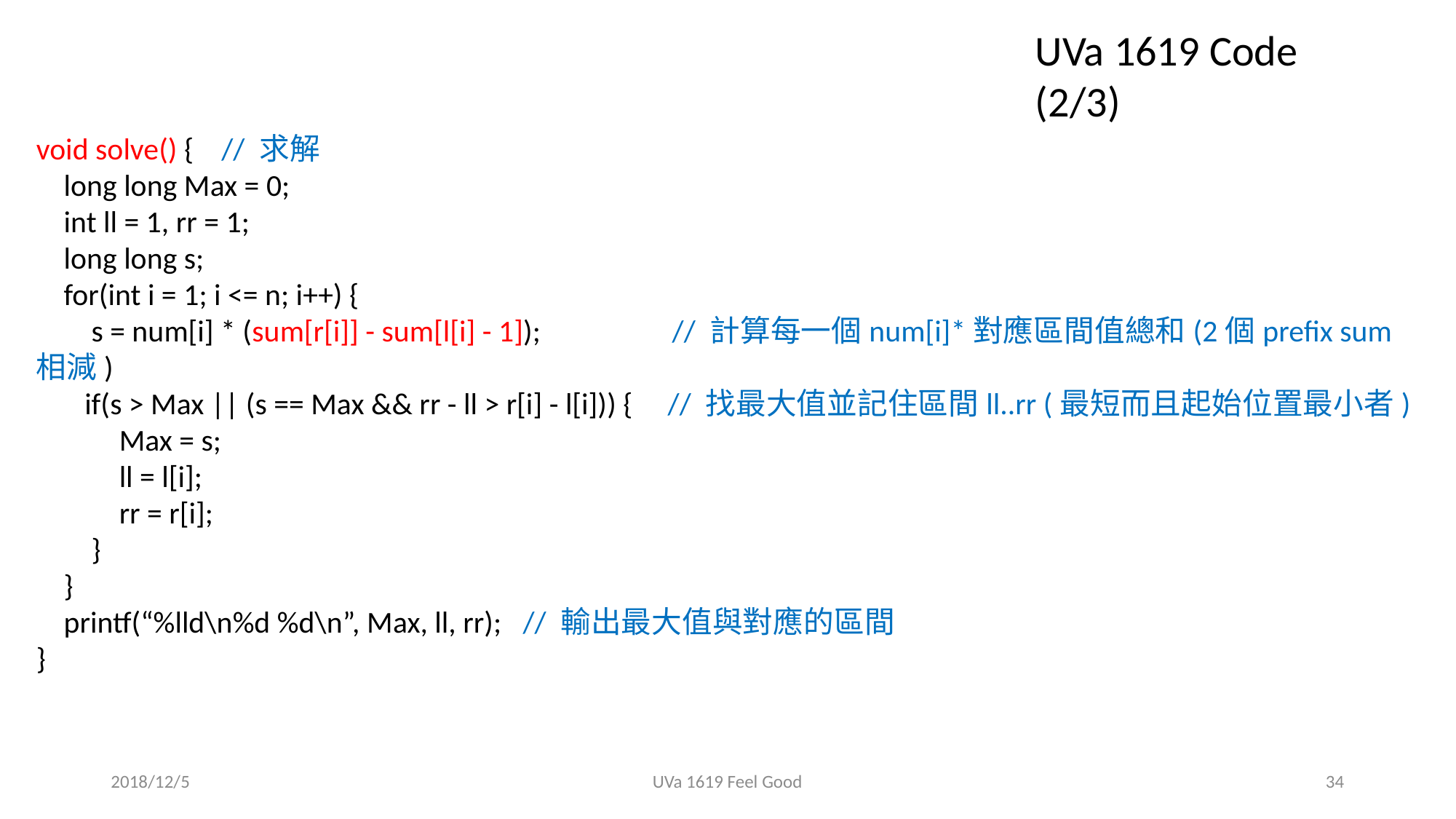

UVa 1619 Code (2/3)
void solve() {    // 求解
    long long Max = 0;
    int ll = 1, rr = 1;
    long long s;
    for(int i = 1; i <= n; i++) {
        s = num[i] * (sum[r[i]] - sum[l[i] - 1]);                   // 計算每一個num[i]*對應區間值總和(2個prefix sum相減)
       if(s > Max || (s == Max && rr - ll > r[i] - l[i])) {     // 找最大值並記住區間ll..rr (最短而且起始位置最小者)
            Max = s;
            ll = l[i];
            rr = r[i];
        }
    }
    printf(“%lld\n%d %d\n”, Max, ll, rr);   // 輸出最大值與對應的區間
}
2018/12/5
UVa 1619 Feel Good
34